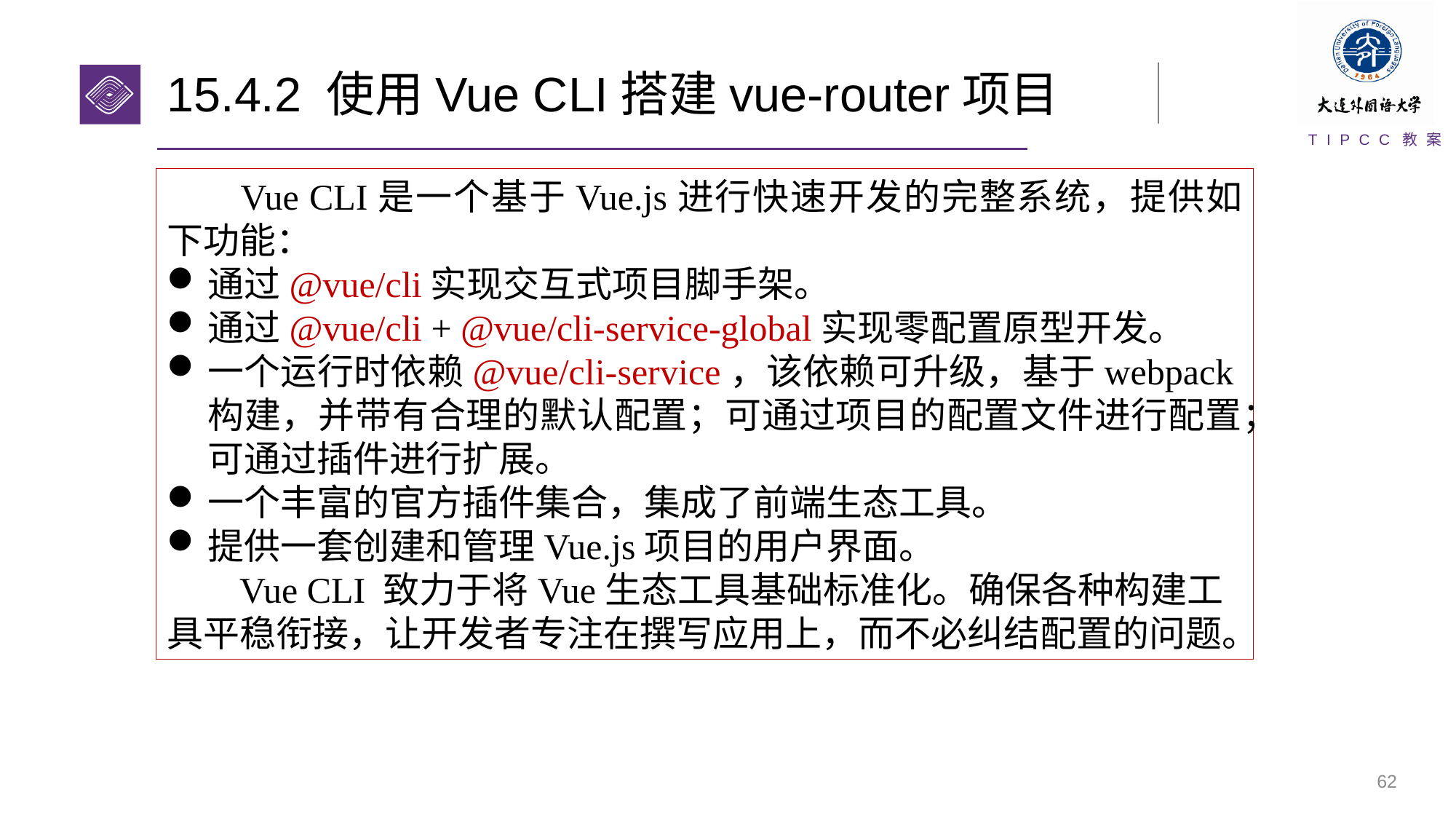

# 15.4.2 使用Vue CLI搭建vue-router项目
    Vue CLI是一个基于Vue.js进行快速开发的完整系统，提供如下功能：
通过@vue/cli实现交互式项目脚手架。
通过@vue/cli + @vue/cli-service-global实现零配置原型开发。
一个运行时依赖@vue/cli-service，该依赖可升级，基于webpack构建，并带有合理的默认配置；可通过项目的配置文件进行配置；可通过插件进行扩展。
一个丰富的官方插件集合，集成了前端生态工具。
提供一套创建和管理Vue.js项目的用户界面。
        Vue CLI 致力于将Vue生态工具基础标准化。确保各种构建工具平稳衔接，让开发者专注在撰写应用上，而不必纠结配置的问题。
62